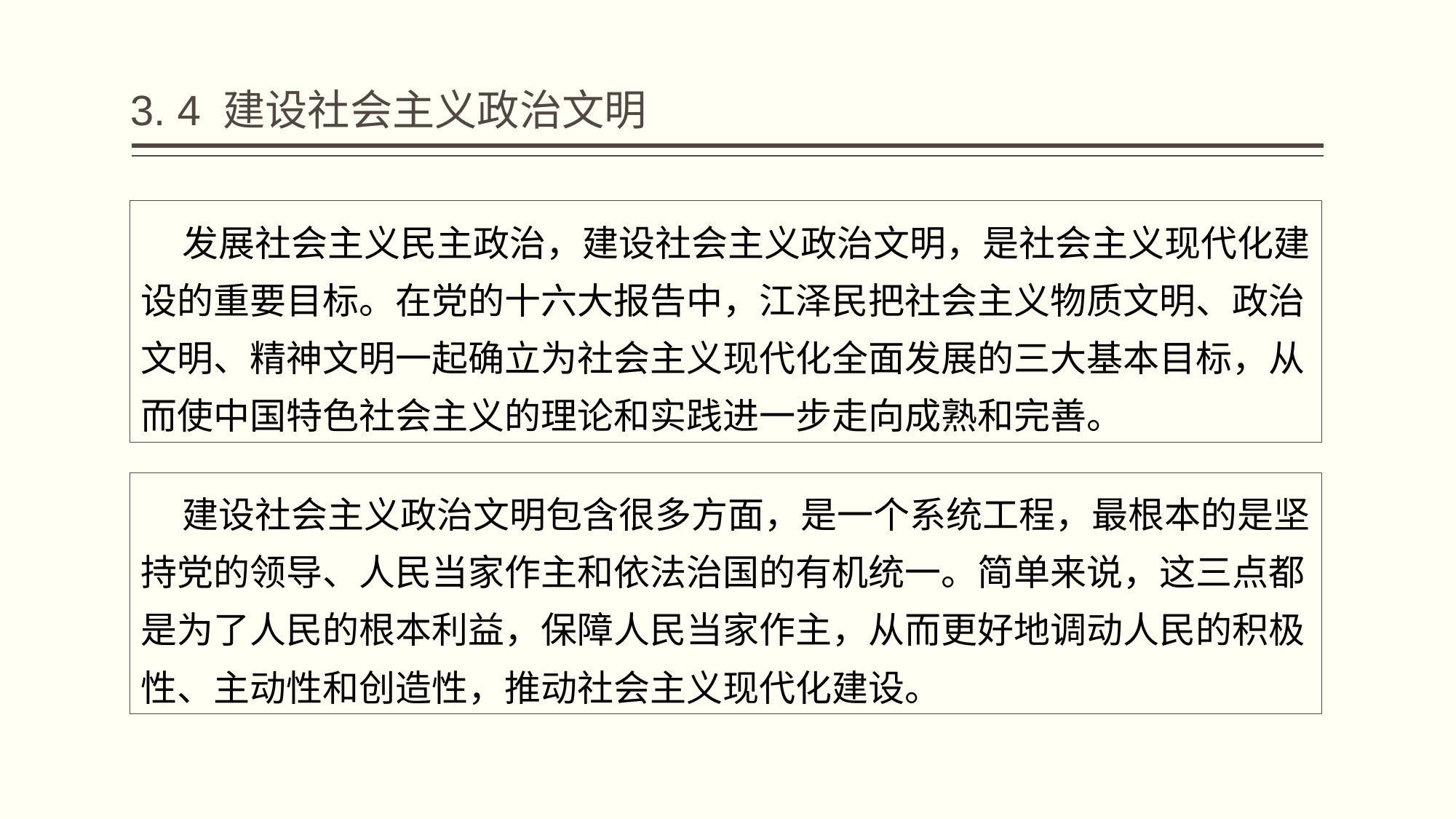

# 3. 4 建设社会主义政治文明
    发展社会主义民主政治，建设社会主义政治文明，是社会主义现代化建设的重要目标。在党的十六大报告中，江泽民把社会主义物质文明、政治文明、精神文明一起确立为社会主义现代化全面发展的三大基本目标，从而使中国特色社会主义的理论和实践进一步走向成熟和完善。
    建设社会主义政治文明包含很多方面，是一个系统工程，最根本的是坚持党的领导、人民当家作主和依法治国的有机统一。简单来说，这三点都是为了人民的根本利益，保障人民当家作主，从而更好地调动人民的积极性、主动性和创造性，推动社会主义现代化建设。